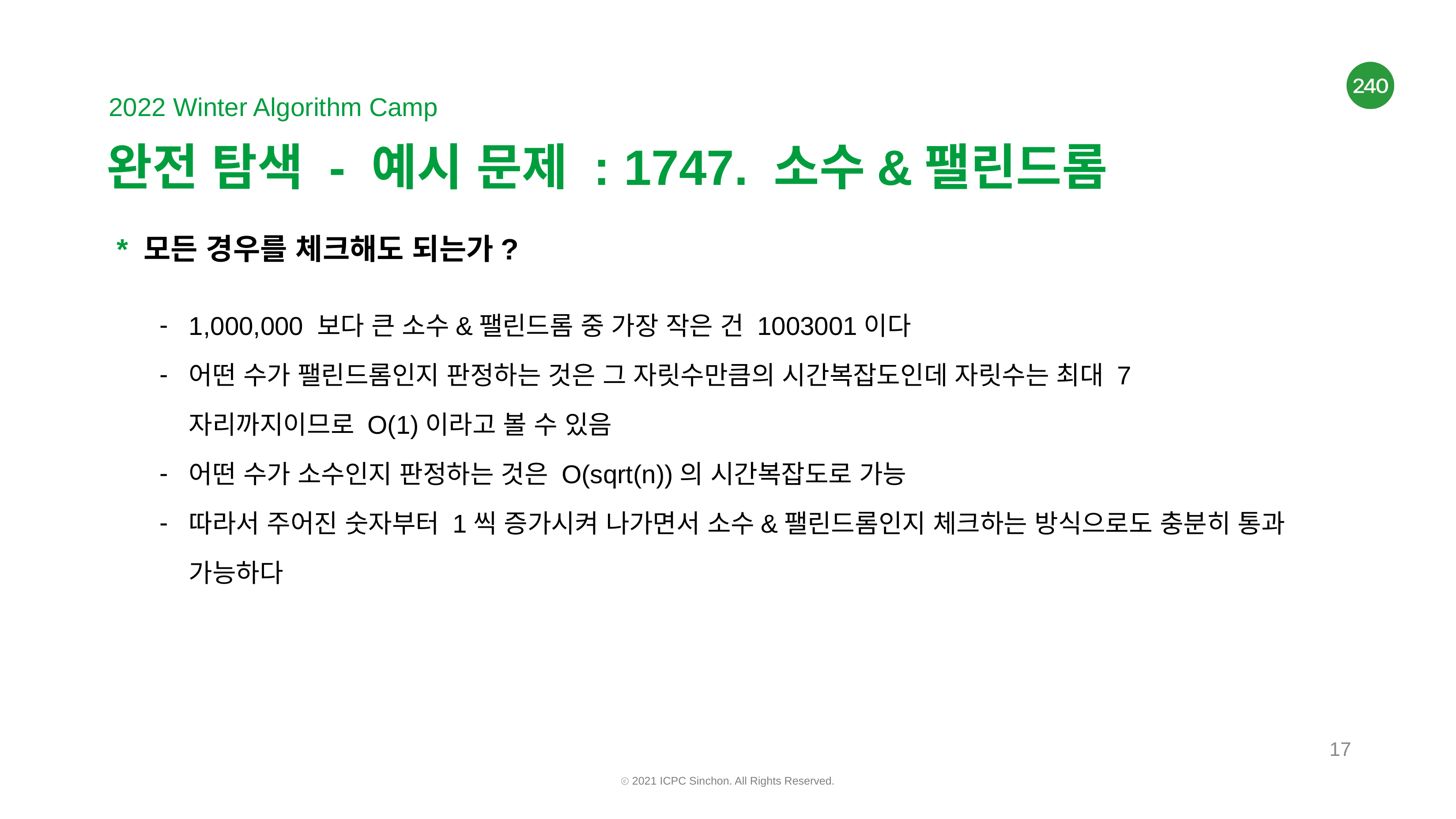

# 완전 탐색 - 예시 문제 : 1747. 소수&팰린드롬
* 모든 경우를 체크해도 되는가?
1,000,000 보다 큰 소수&팰린드롬 중 가장 작은 건 1003001이다
어떤 수가 팰린드롬인지 판정하는 것은 그 자릿수만큼의 시간복잡도인데 자릿수는 최대 7자리까지이므로 O(1)이라고 볼 수 있음
어떤 수가 소수인지 판정하는 것은 O(sqrt(n))의 시간복잡도로 가능
따라서 주어진 숫자부터 1씩 증가시켜 나가면서 소수&팰린드롬인지 체크하는 방식으로도 충분히 통과 가능하다
17
ⓒ 2021 ICPC Sinchon. All Rights Reserved.